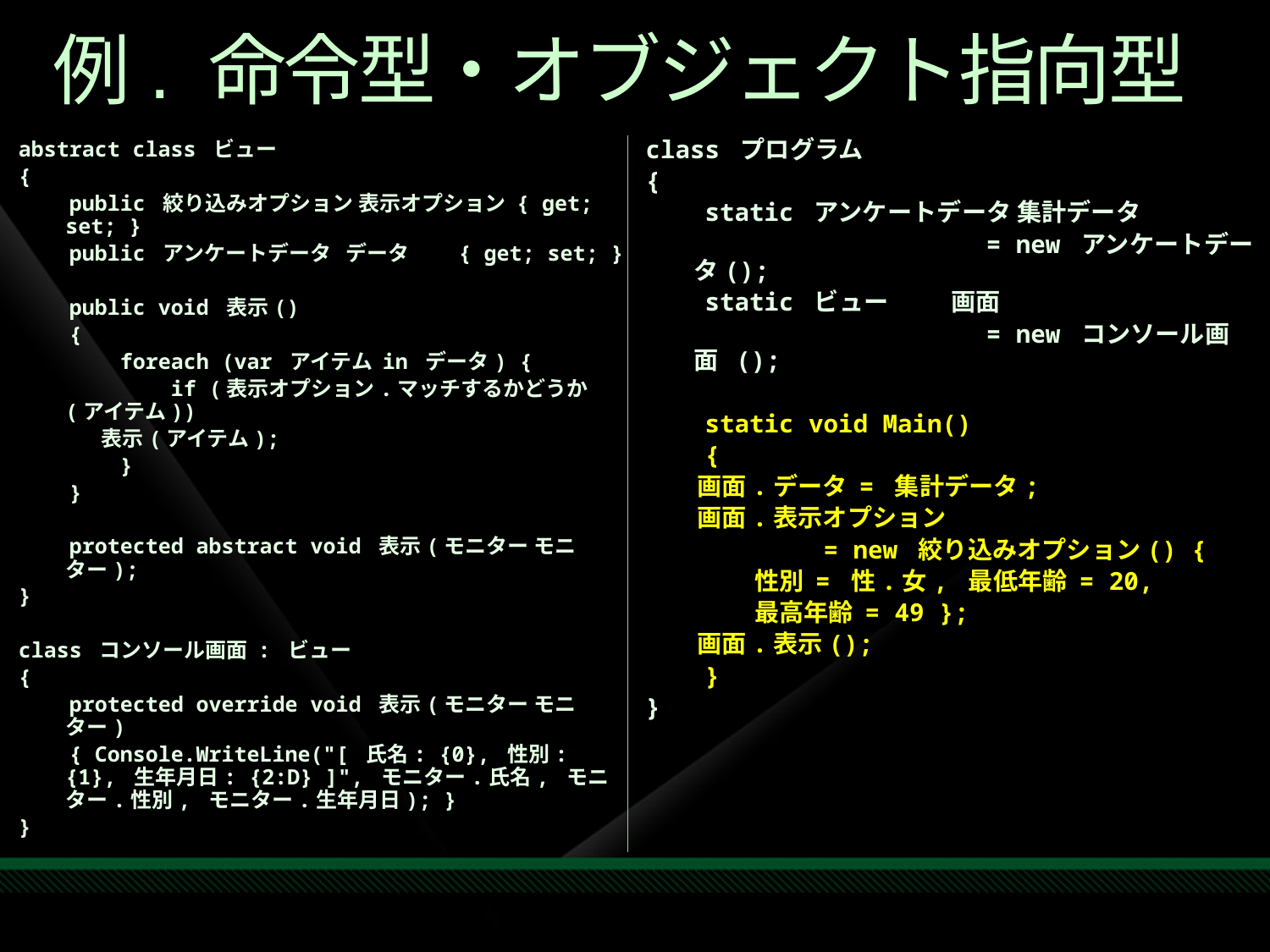

# 例. 命令型・オブジェクト指向型
class プログラム
{
    static アンケートデータ 集計データ
                       = new アンケートデータ();
    static ビュー           画面
                       = new コンソール画面  ();

    static void Main()
    {
        画面.データ = 集計データ;
        画面.表示オプション
            = new 絞り込みオプション() {
                  性別 = 性.女, 最低年齢 = 20,
                  最高年齢 = 49 };
        画面.表示();
    }
}

abstract class ビュー
{
    public 絞り込みオプション 表示オプション { get; set; }
    public アンケートデータ   データ         { get; set; }

    public void 表示()
    {
        foreach (var アイテム in データ) {
            if (表示オプション.マッチするかどうか(アイテム))
                表示(アイテム);
        }
    }

    protected abstract void 表示(モニター モニター);
}

class コンソール画面 : ビュー
{
    protected override void 表示(モニター モニター)
    { Console.WriteLine("[ 氏名: {0}, 性別: {1}, 生年月日: {2:D} ]", モニター.氏名, モニター.性別, モニター.生年月日); }
}